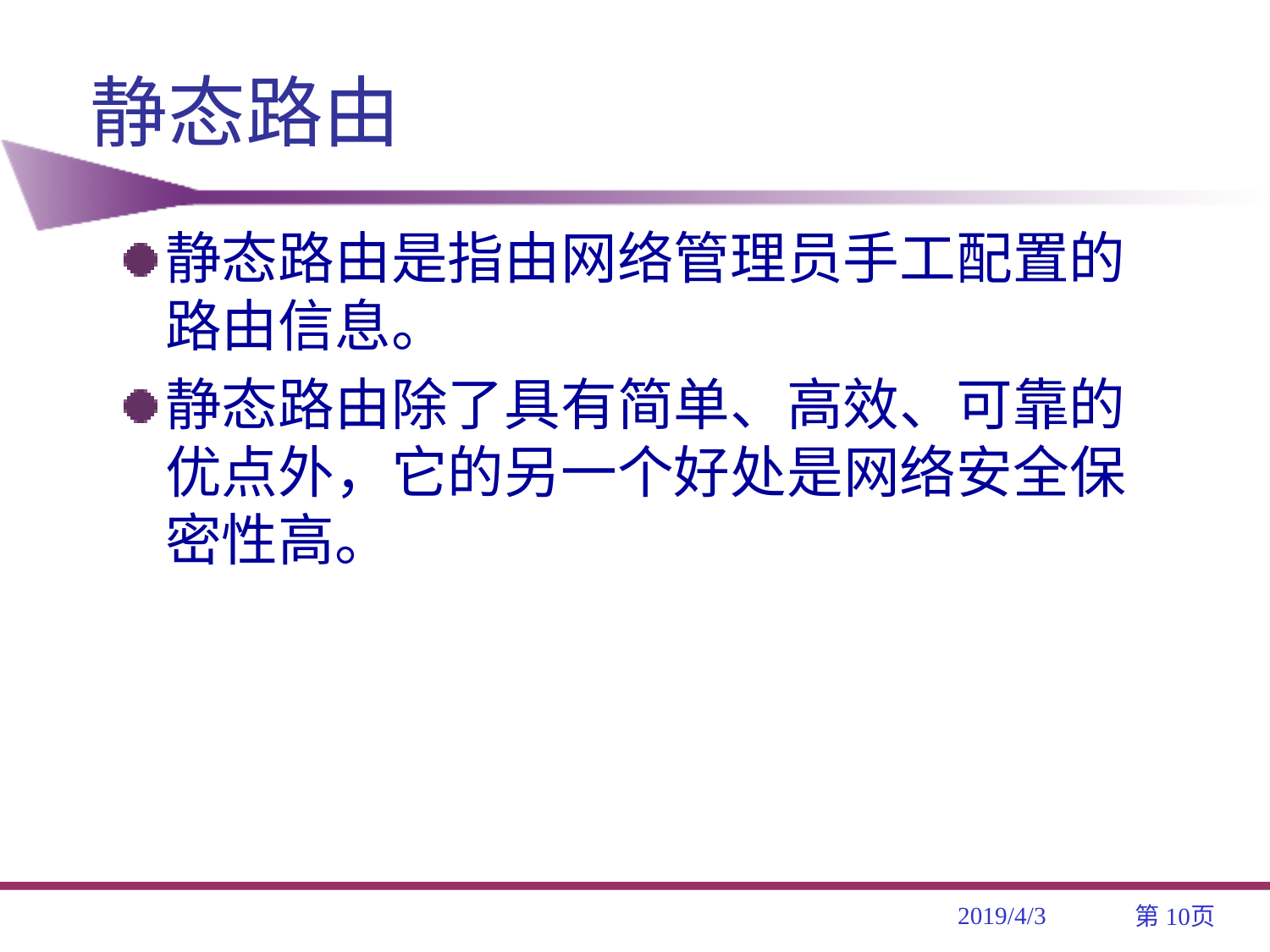

# 静态路由
静态路由是指由网络管理员手工配置的路由信息。
静态路由除了具有简单、高效、可靠的优点外，它的另一个好处是网络安全保密性高。
2019/4/3